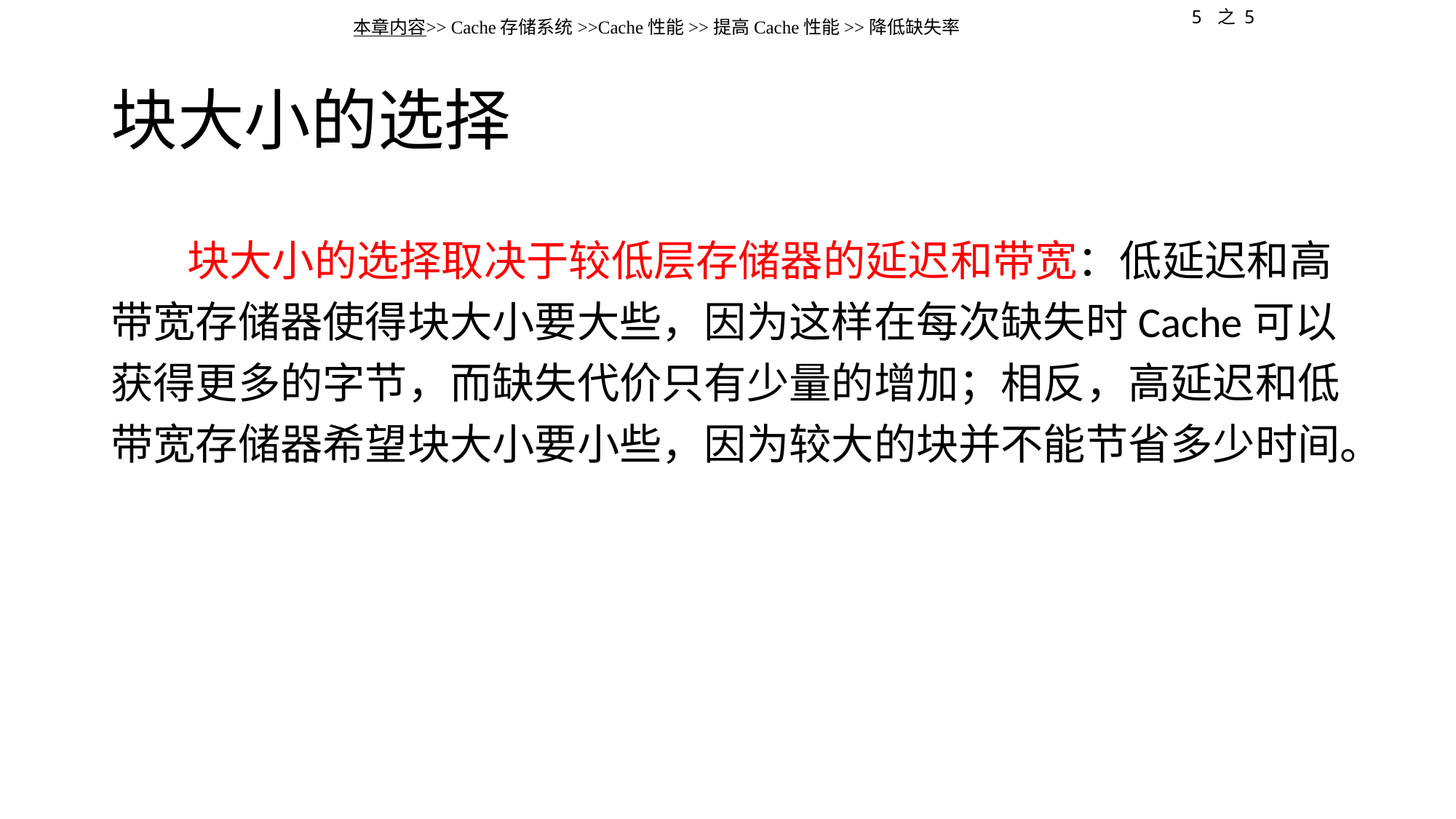

5 之 5
本章内容>> Cache存储系统>>Cache性能>>提高Cache性能>>降低缺失率
# 块大小的选择
       块大小的选择取决于较低层存储器的延迟和带宽：低延迟和高带宽存储器使得块大小要大些，因为这样在每次缺失时Cache可以获得更多的字节，而缺失代价只有少量的增加；相反，高延迟和低带宽存储器希望块大小要小些，因为较大的块并不能节省多少时间。